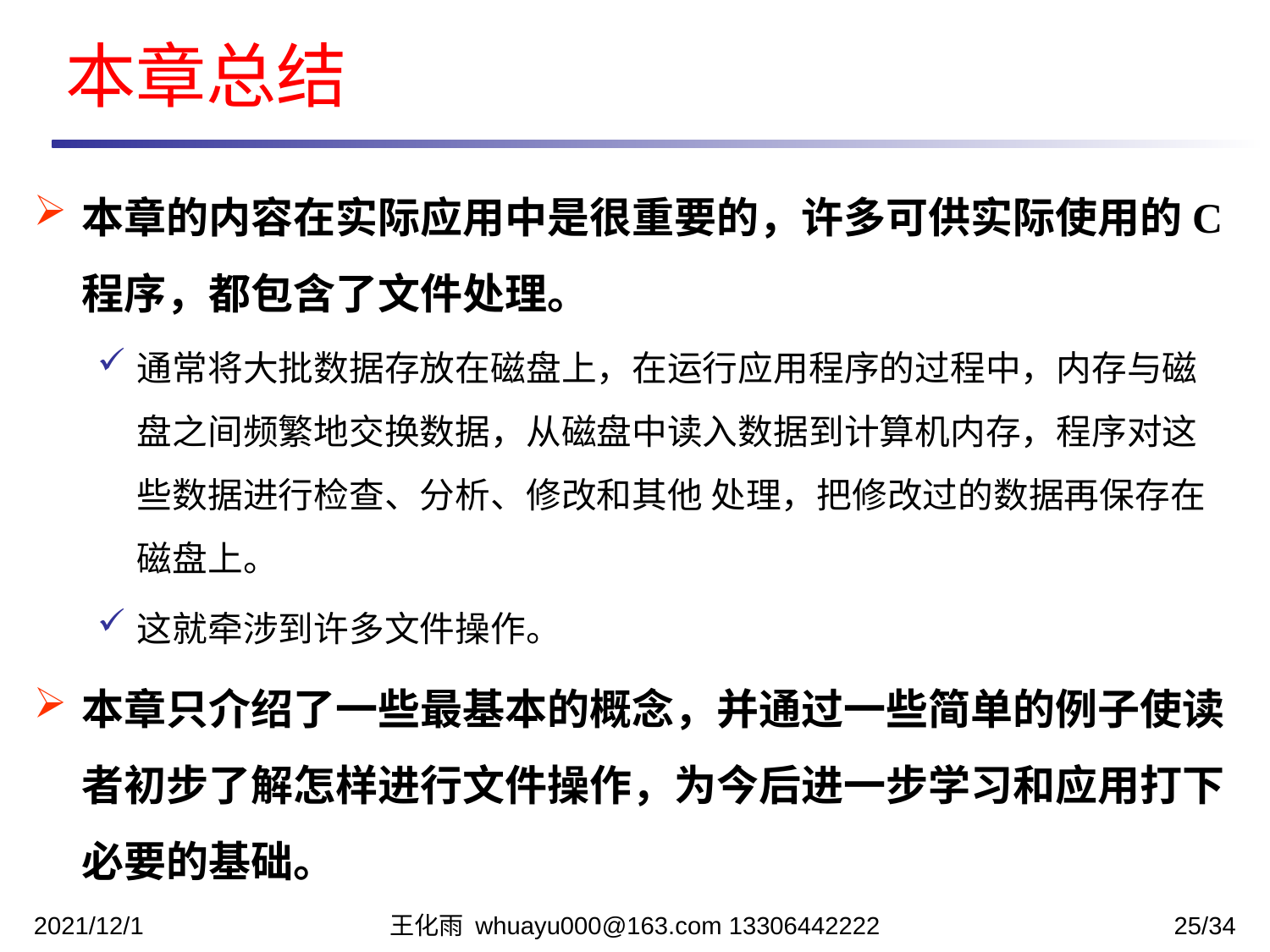

本章总结
本章的内容在实际应用中是很重要的，许多可供实际使用的C程序，都包含了文件处理。
通常将大批数据存放在磁盘上，在运行应用程序的过程中，内存与磁盘之间频繁地交换数据，从磁盘中读入数据到计算机内存，程序对这些数据进行检查、分析、修改和其他 处理，把修改过的数据再保存在磁盘上。
这就牵涉到许多文件操作。
本章只介绍了一些最基本的概念，并通过一些简单的例子使读者初步了解怎样进行文件操作，为今后进一步学习和应用打下必要的基础。

2021/12/1
王化雨 whuayu000@163.com 13306442222
25/34